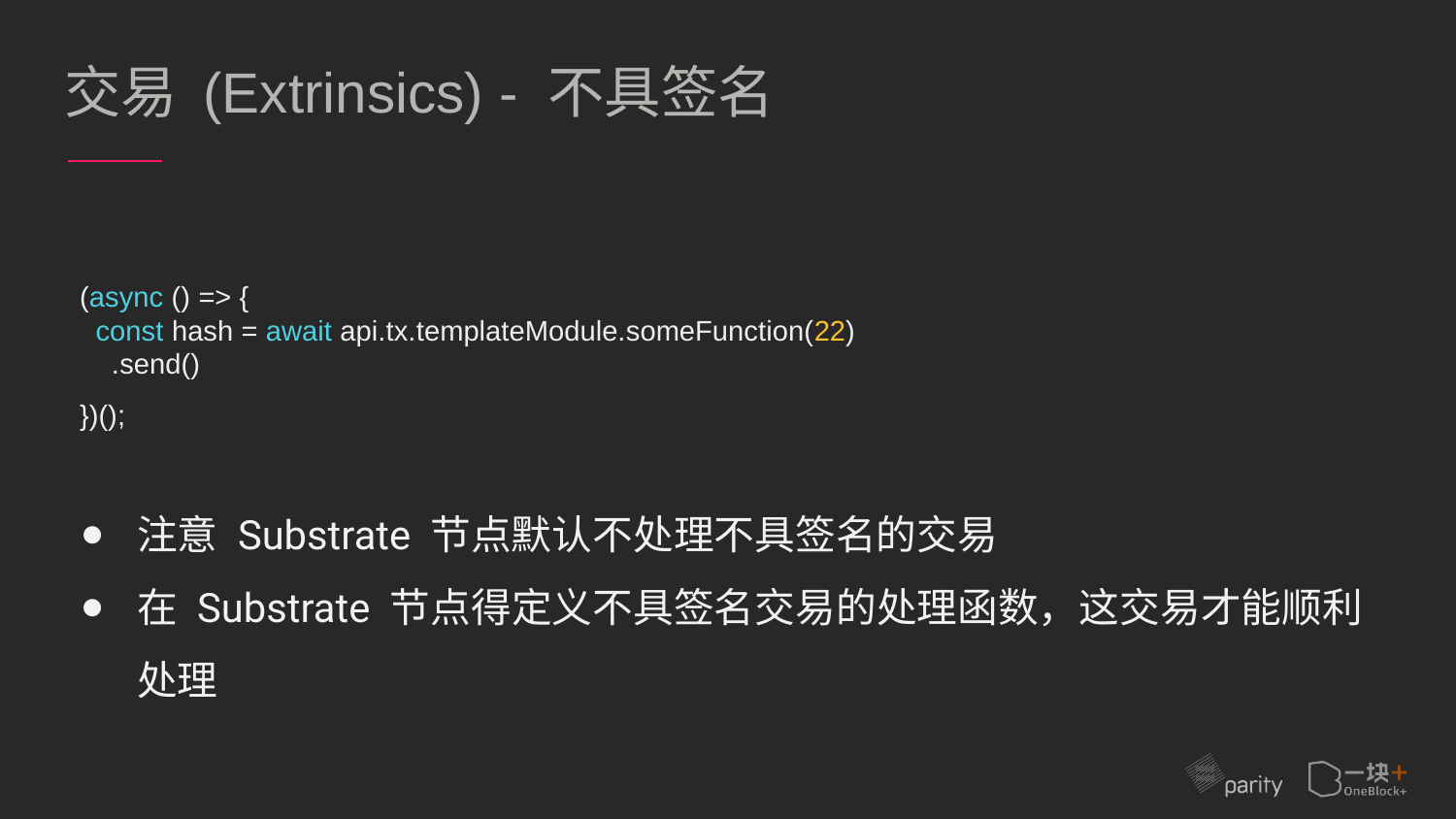

# 交易 (Extrinsics) - 不具签名

注意 Substrate 节点默认不处理不具签名的交易
在 Substrate 节点得定义不具签名交易的处理函数，这交易才能顺利处理
(async () => {
  const hash = await api.tx.templateModule.someFunction(22)
    .send()
})();